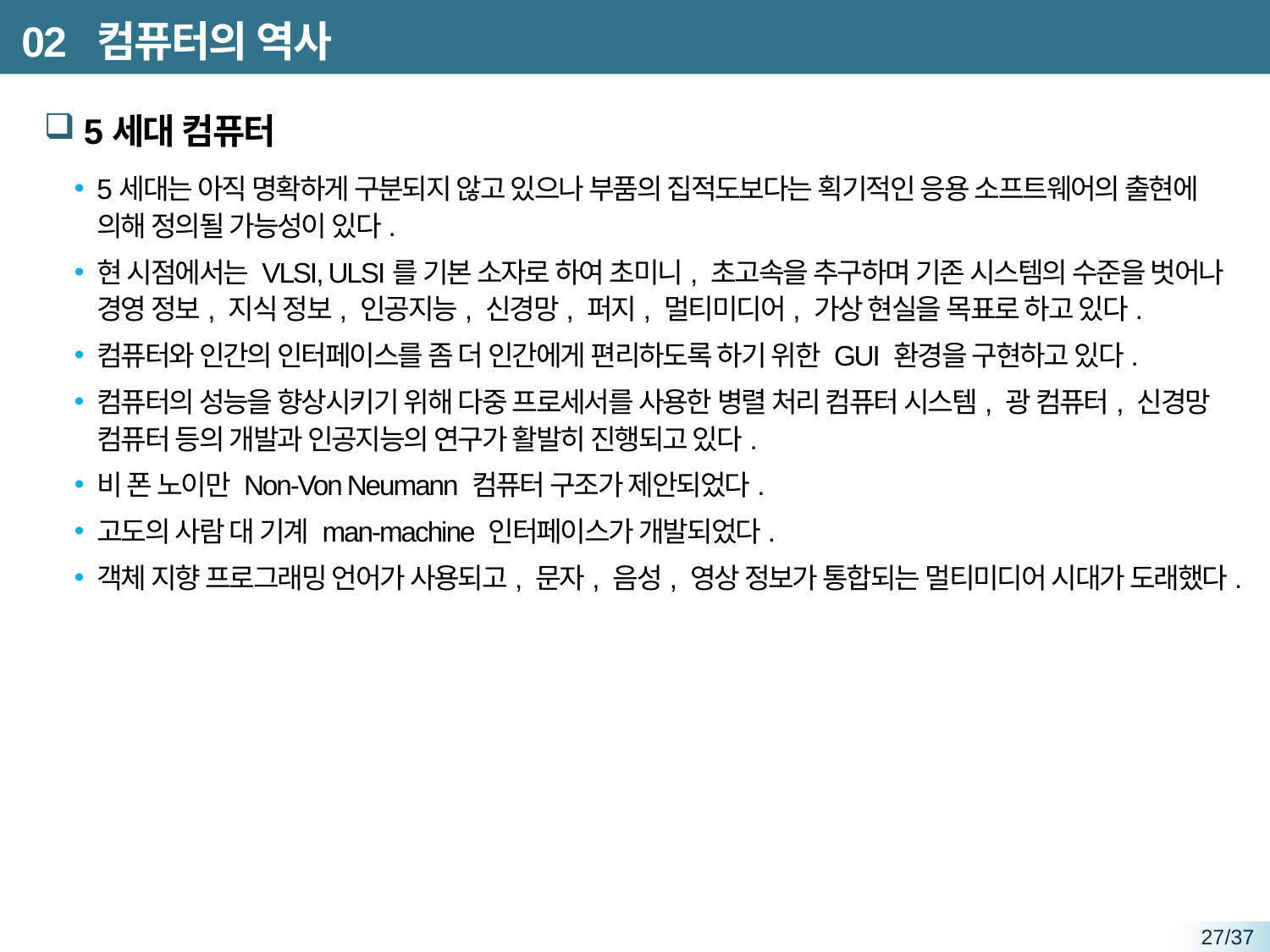

# 02  컴퓨터의 역사
5세대 컴퓨터
5세대는 아직 명확하게 구분되지 않고 있으나 부품의 집적도보다는 획기적인 응용 소프트웨어의 출현에 의해 정의될 가능성이 있다.
현 시점에서는 VLSI, ULSI를 기본 소자로 하여 초미니, 초고속을 추구하며 기존 시스템의 수준을 벗어나 경영 정보, 지식 정보, 인공지능, 신경망, 퍼지, 멀티미디어, 가상 현실을 목표로 하고 있다.
컴퓨터와 인간의 인터페이스를 좀 더 인간에게 편리하도록 하기 위한 GUI 환경을 구현하고 있다.
컴퓨터의 성능을 향상시키기 위해 다중 프로세서를 사용한 병렬 처리 컴퓨터 시스템, 광 컴퓨터, 신경망 컴퓨터 등의 개발과 인공지능의 연구가 활발히 진행되고 있다.
비 폰 노이만 Non-Von Neumann 컴퓨터 구조가 제안되었다.
고도의 사람 대 기계 man-machine 인터페이스가 개발되었다.
객체 지향 프로그래밍 언어가 사용되고, 문자, 음성, 영상 정보가 통합되는 멀티미디어 시대가 도래했다.